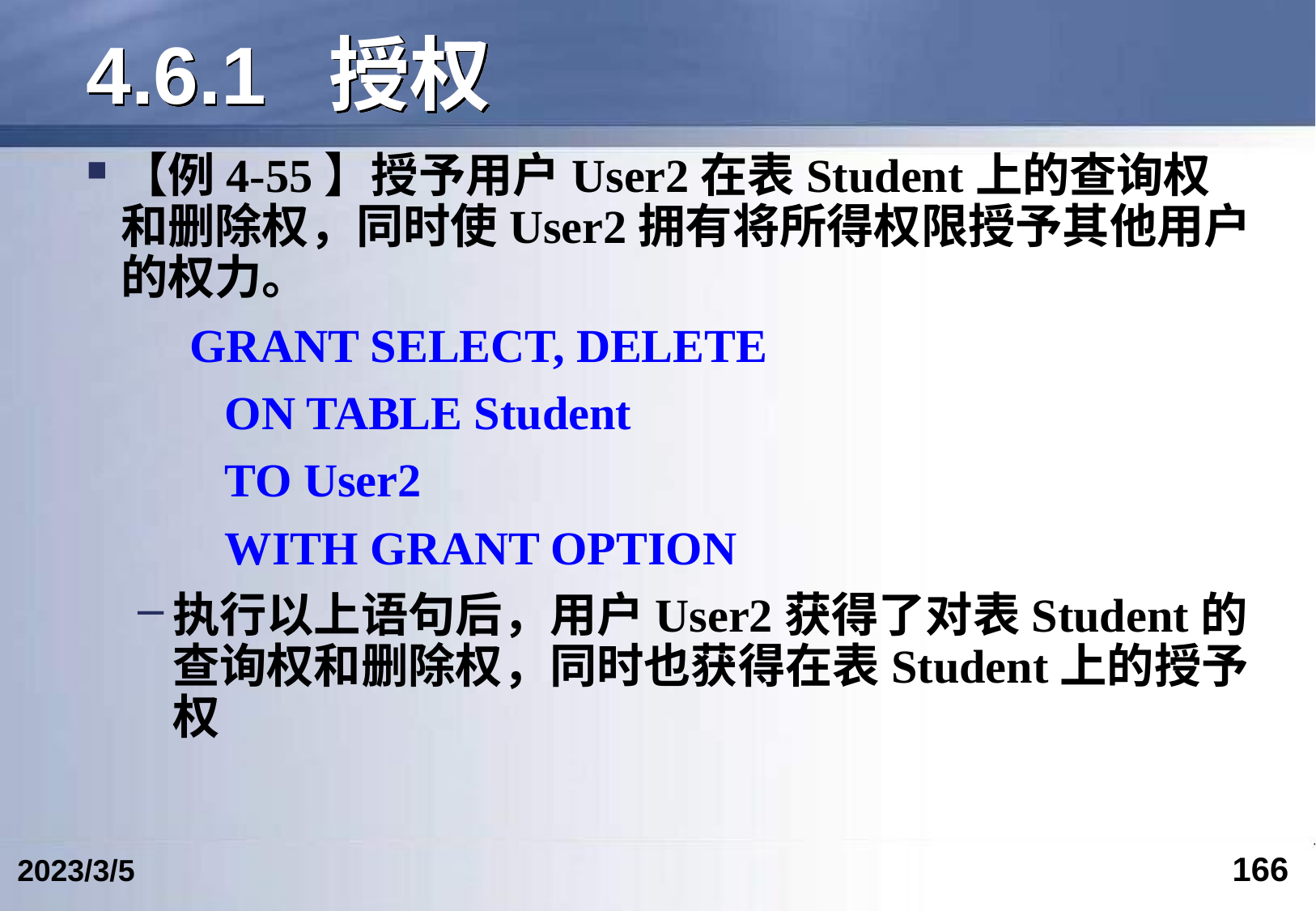

# 4.6.1	授权
【例4-55】授予用户User2在表Student上的查询权和删除权，同时使User2拥有将所得权限授予其他用户的权力。
GRANT SELECT, DELETE
   ON TABLE Student
   TO User2
   WITH GRANT OPTION
执行以上语句后，用户User2获得了对表Student的查询权和删除权，同时也获得在表Student上的授予权
166
2023/3/5